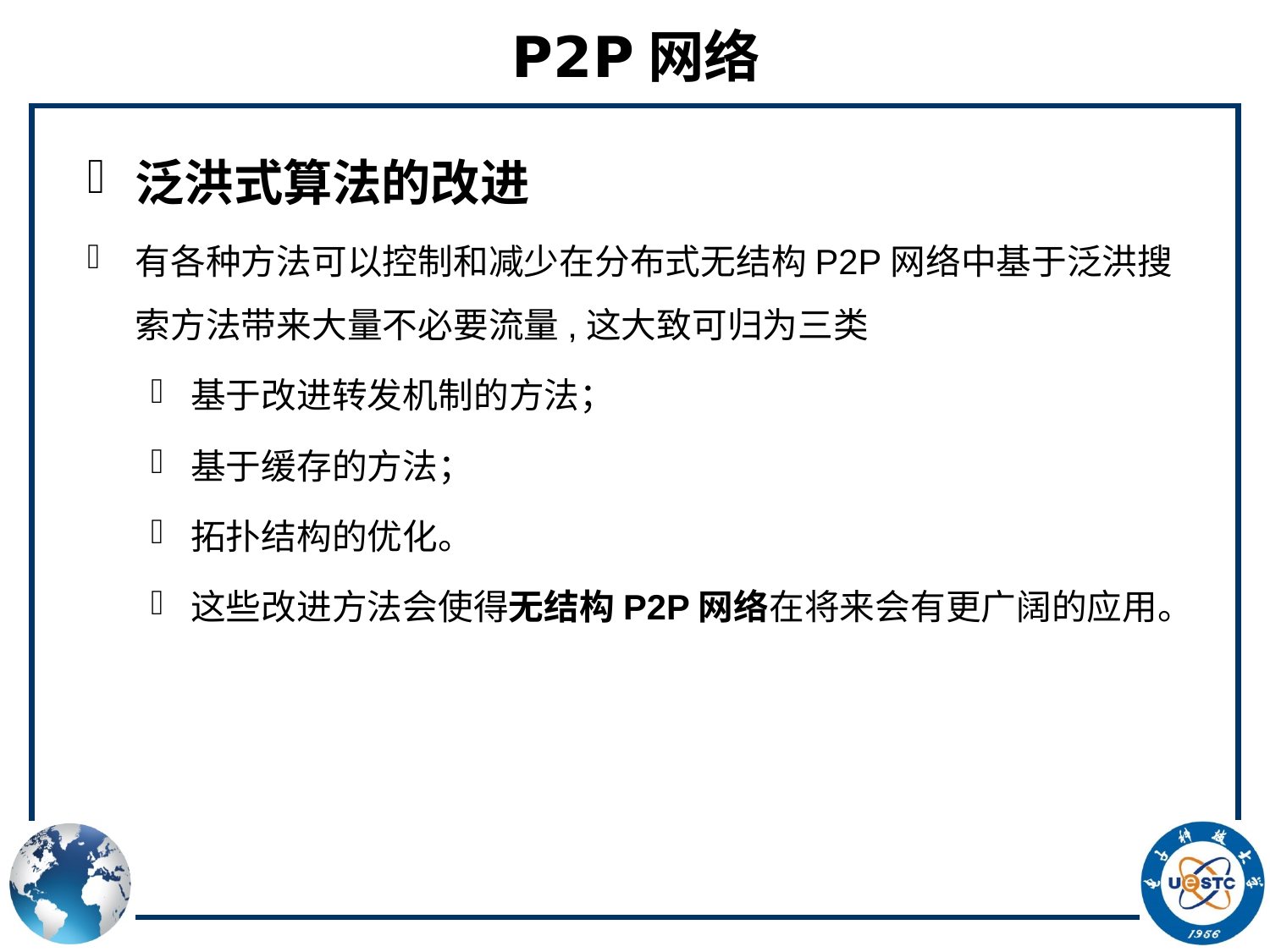

# P2P网络
泛洪式算法的改进
有各种方法可以控制和减少在分布式无结构P2P网络中基于泛洪搜索方法带来大量不必要流量,这大致可归为三类
基于改进转发机制的方法；
基于缓存的方法；
拓扑结构的优化。
这些改进方法会使得无结构P2P网络在将来会有更广阔的应用。